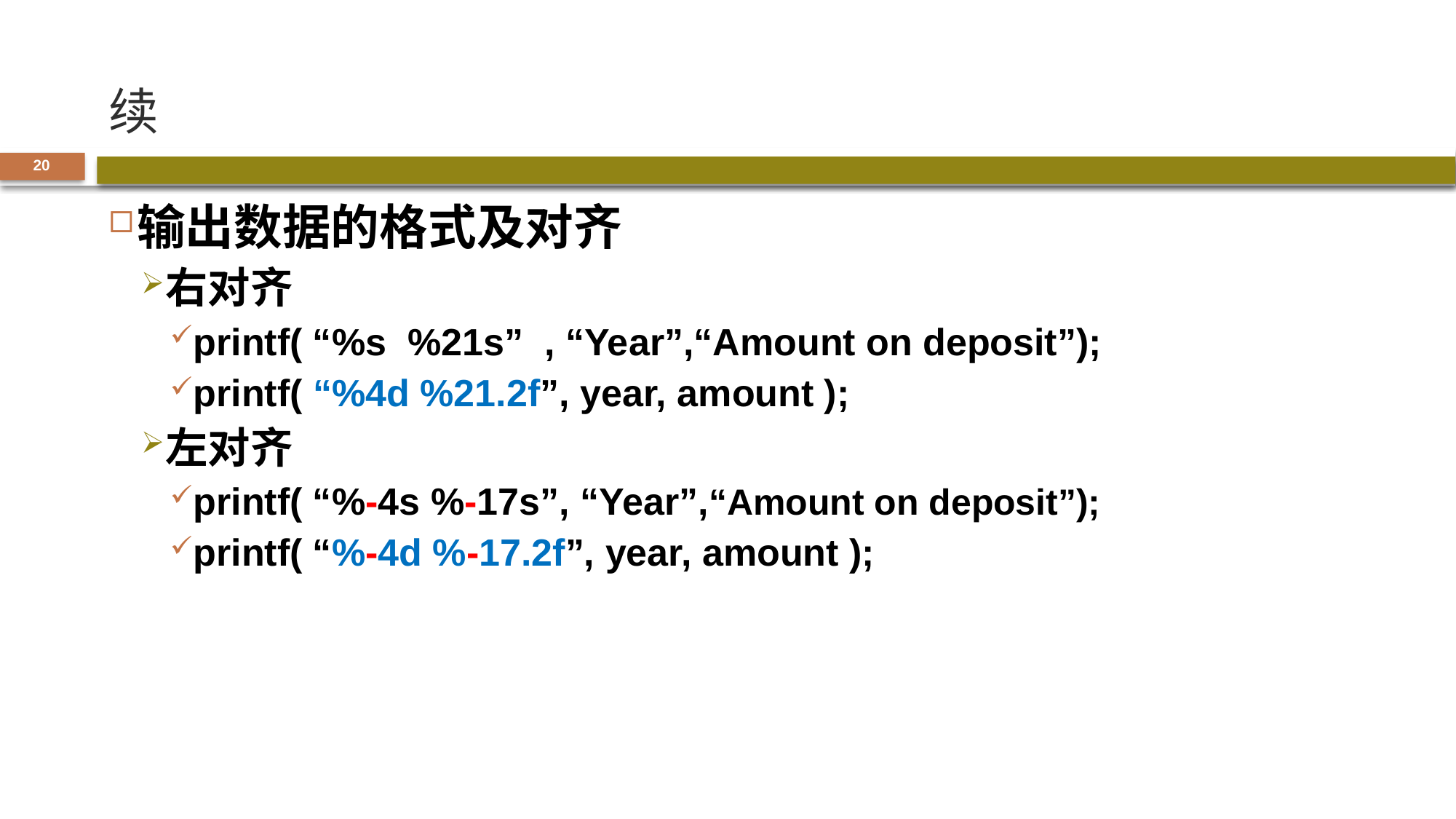

# 续
20
输出数据的格式及对齐
右对齐
printf( “%s  %21s”  , “Year”,“Amount on deposit”);
printf( “%4d %21.2f”, year, amount );
左对齐
printf( “%-4s %-17s”, “Year”,“Amount on deposit”);
printf( “%-4d %-17.2f”, year, amount );